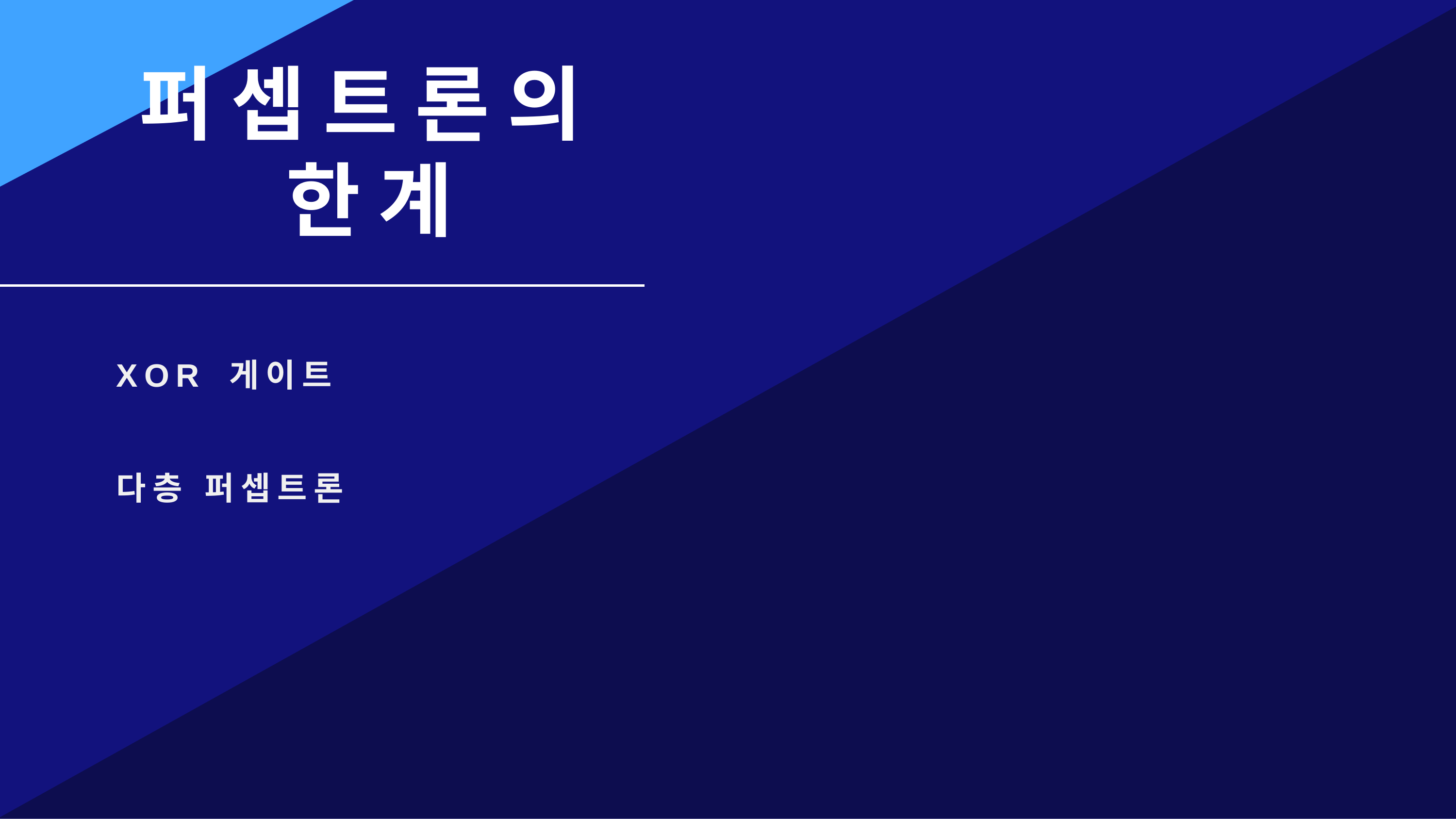

# 퍼셉트론의 한계

XOR 게이트

다층 퍼셉트론